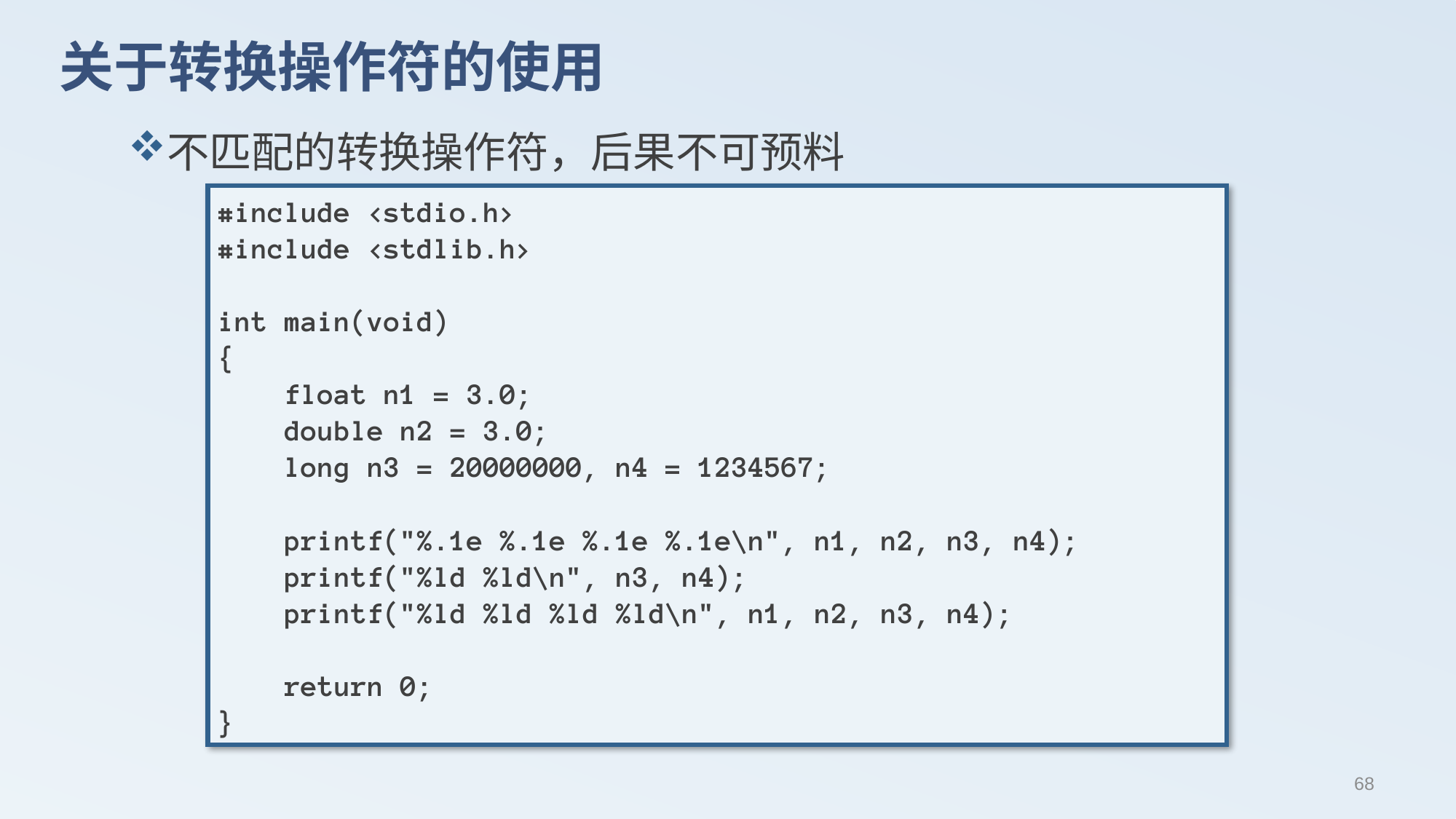

# 关于转换操作符的使用
不匹配的转换操作符，后果不可预料
#include <stdio.h>
#include <stdlib.h>

int main(void)
{
    float n1 = 3.0;
    double n2 = 3.0;
    long n3 = 20000000, n4 = 1234567;

    printf("%.1e %.1e %.1e %.1e\n", n1, n2, n3, n4);
    printf("%ld %ld\n", n3, n4);
    printf("%ld %ld %ld %ld\n", n1, n2, n3, n4);

    return 0;
}